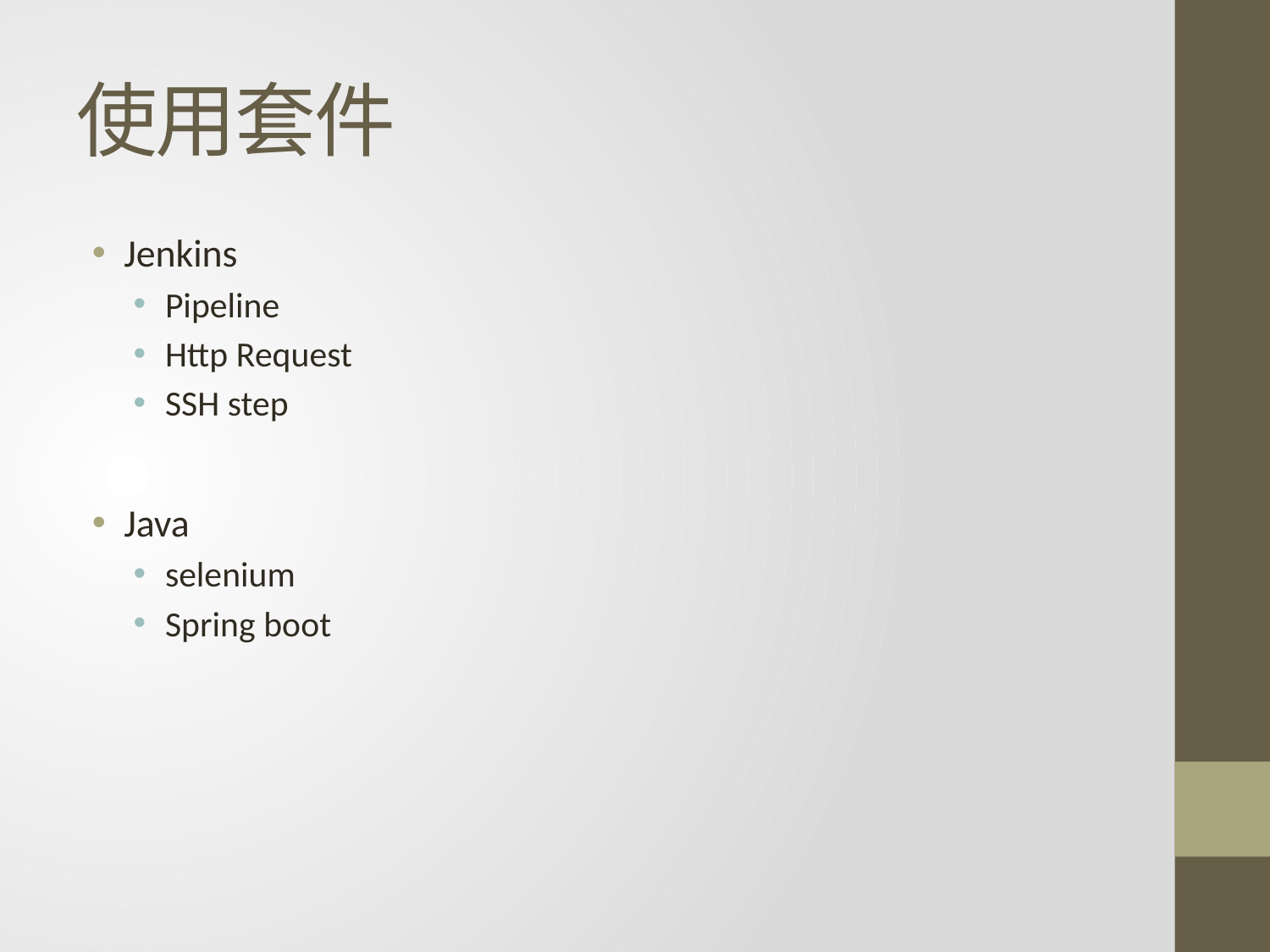

# 使用套件
Jenkins
Pipeline
Http Request
SSH step

Java
selenium
Spring boot